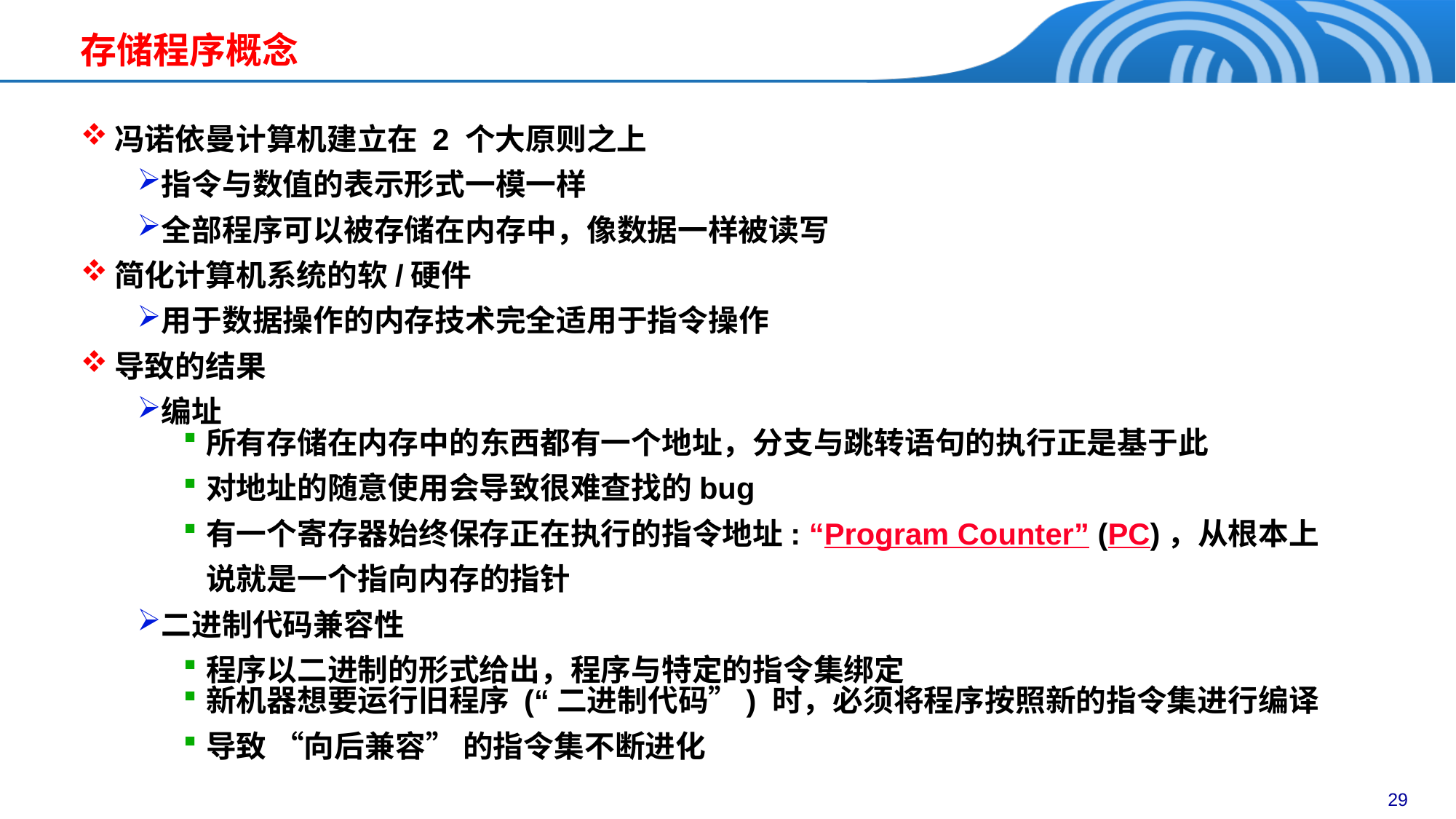

存储程序概念
冯诺依曼计算机建立在 2 个大原则之上
指令与数值的表示形式一模一样
全部程序可以被存储在内存中，像数据一样被读写
简化计算机系统的软/硬件
用于数据操作的内存技术完全适用于指令操作
导致的结果
编址
所有存储在内存中的东西都有一个地址，分支与跳转语句的执行正是基于此
对地址的随意使用会导致很难查找的bug
有一个寄存器始终保存正在执行的指令地址: “Program Counter” (PC)，从根本上说就是一个指向内存的指针
二进制代码兼容性
程序以二进制的形式给出，程序与特定的指令集绑定
新机器想要运行旧程序 (“二进制代码”) 时，必须将程序按照新的指令集进行编译
导致 “向后兼容” 的指令集不断进化